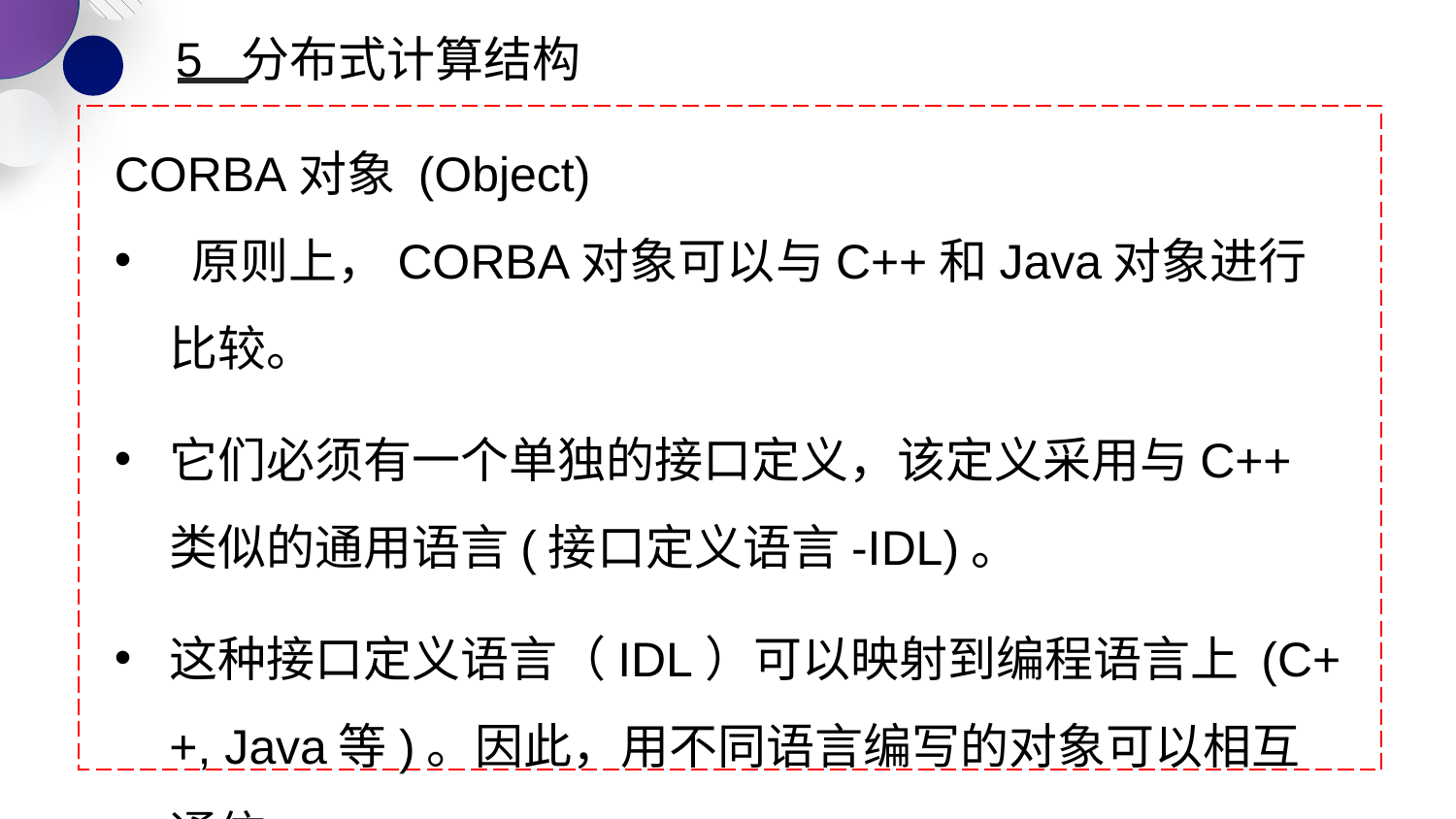

5  分布式计算结构

CORBA对象 (Object)
 原则上，CORBA对象可以与C++和Java对象进行比较。
它们必须有一个单独的接口定义，该定义采用与C++ 类似的通用语言(接口定义语言-IDL)。
这种接口定义语言（IDL）可以映射到编程语言上 (C++, Java等)。因此，用不同语言编写的对象可以相互通信。